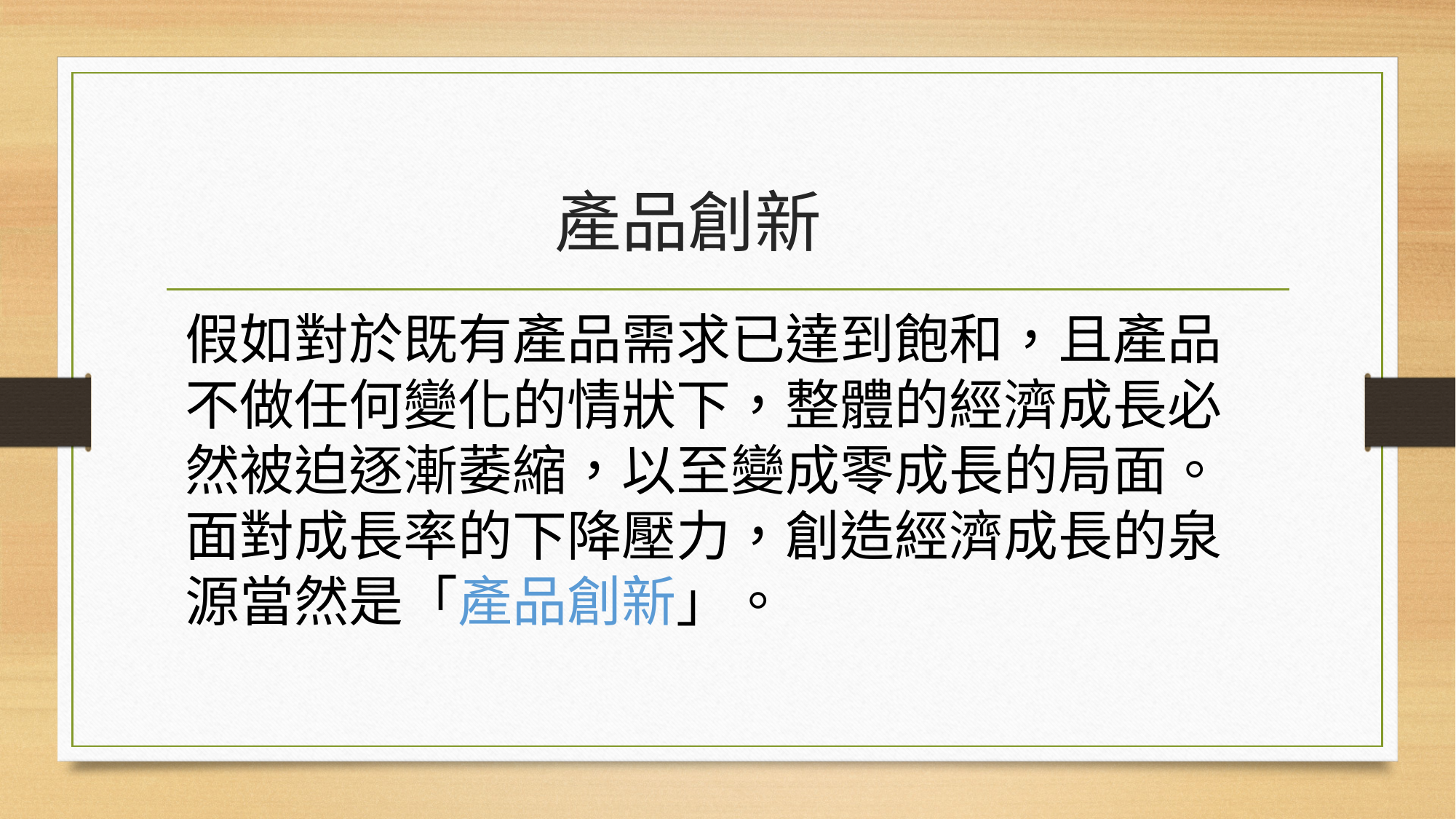

# 產品創新
假如對於既有產品需求已達到飽和，且產品不做任何變化的情狀下，整體的經濟成長必然被迫逐漸萎縮，以至變成零成長的局面。面對成長率的下降壓力，創造經濟成長的泉源當然是「產品創新」。